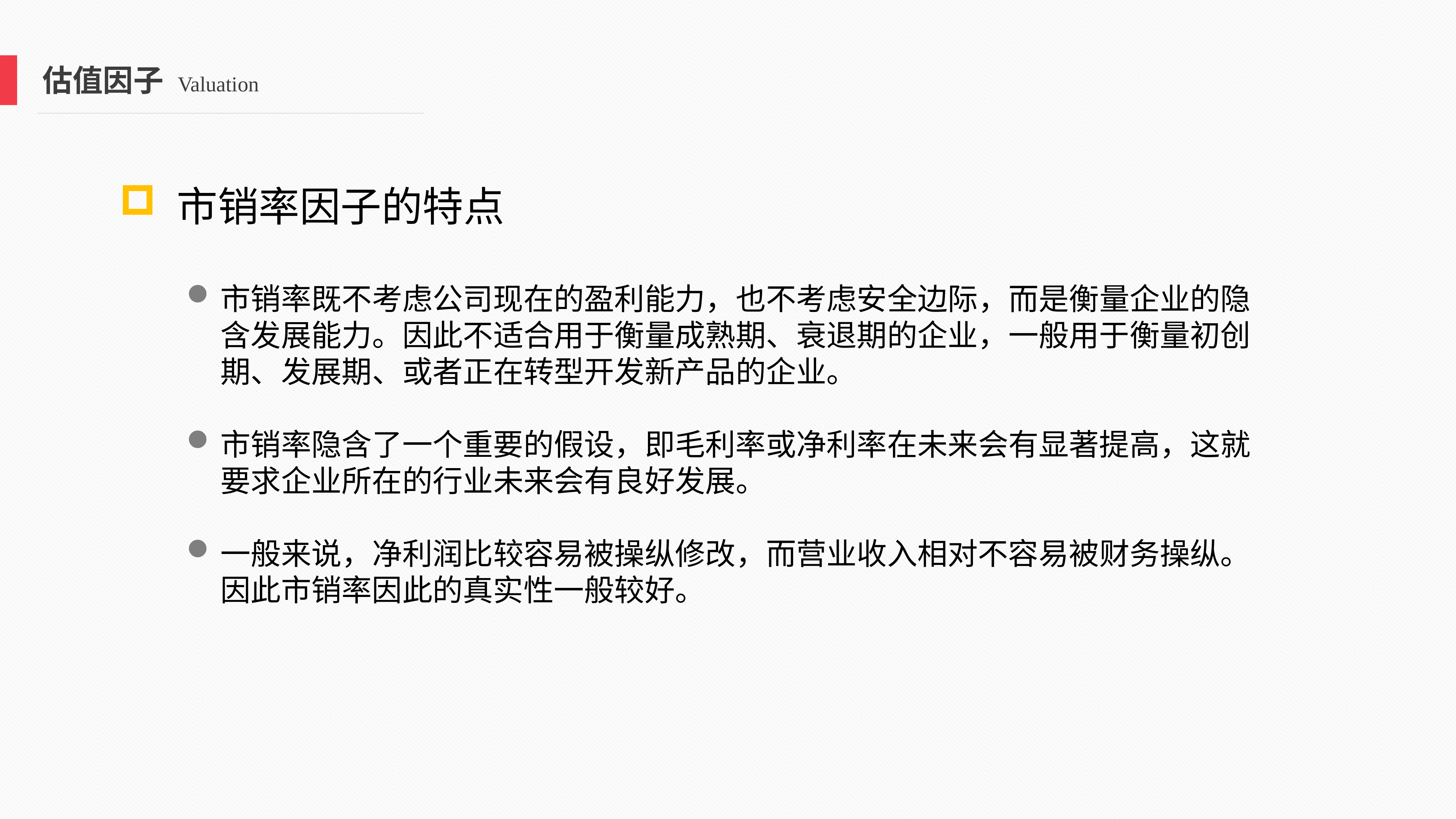

估值因子 Valuation
 市销率因子的特点
市销率既不考虑公司现在的盈利能力，也不考虑安全边际，而是衡量企业的隐含发展能力。因此不适合用于衡量成熟期、衰退期的企业，一般用于衡量初创期、发展期、或者正在转型开发新产品的企业。

市销率隐含了一个重要的假设，即毛利率或净利率在未来会有显著提高，这就要求企业所在的行业未来会有良好发展。

一般来说，净利润比较容易被操纵修改，而营业收入相对不容易被财务操纵。因此市销率因此的真实性一般较好。